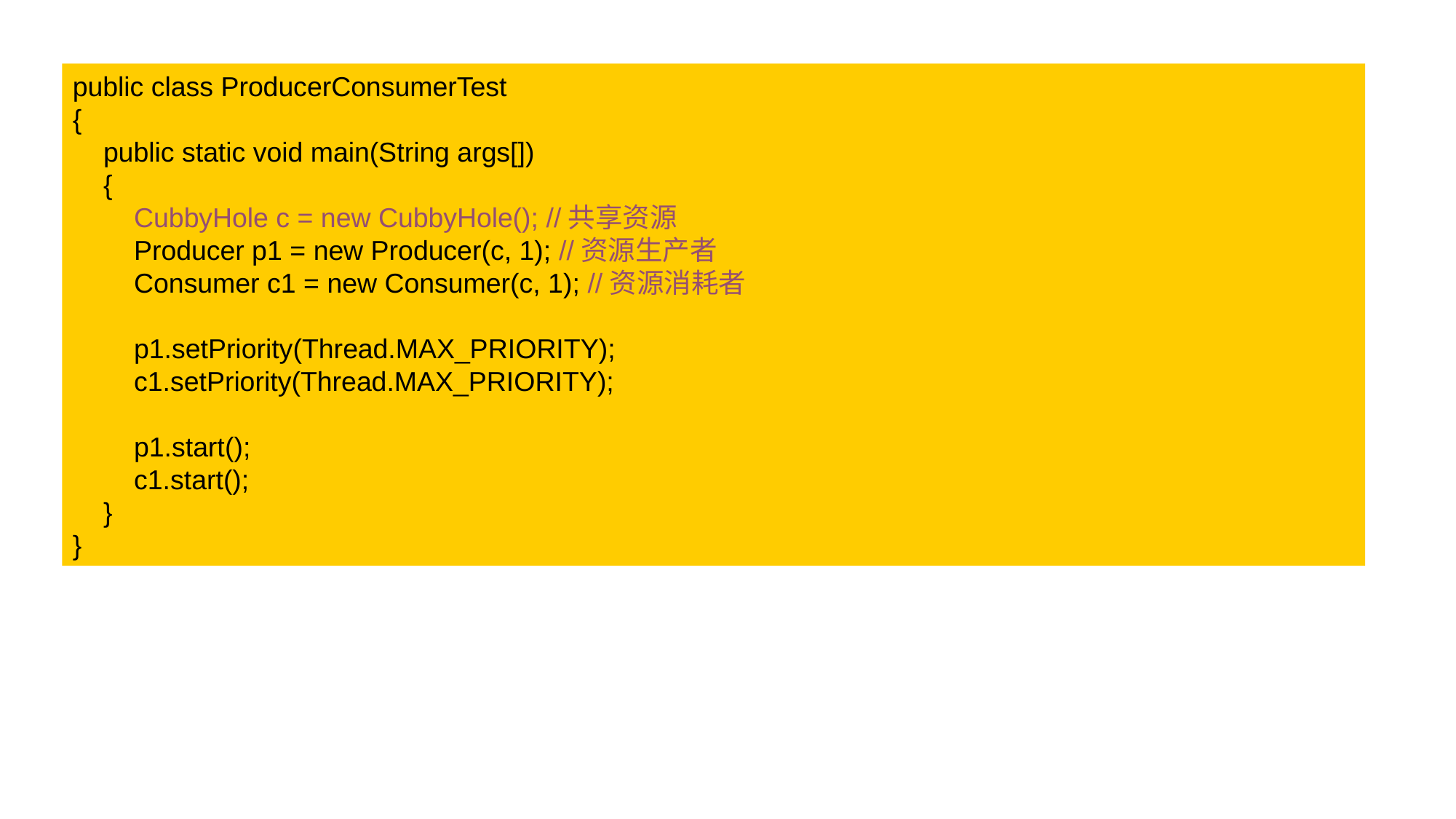

public class ProducerConsumerTest
{
    public static void main(String args[])
    {
        CubbyHole c = new CubbyHole(); //共享资源
        Producer p1 = new Producer(c, 1); //资源生产者
        Consumer c1 = new Consumer(c, 1); //资源消耗者

        p1.setPriority(Thread.MAX_PRIORITY);
        c1.setPriority(Thread.MAX_PRIORITY);

        p1.start();
        c1.start();
    }
}